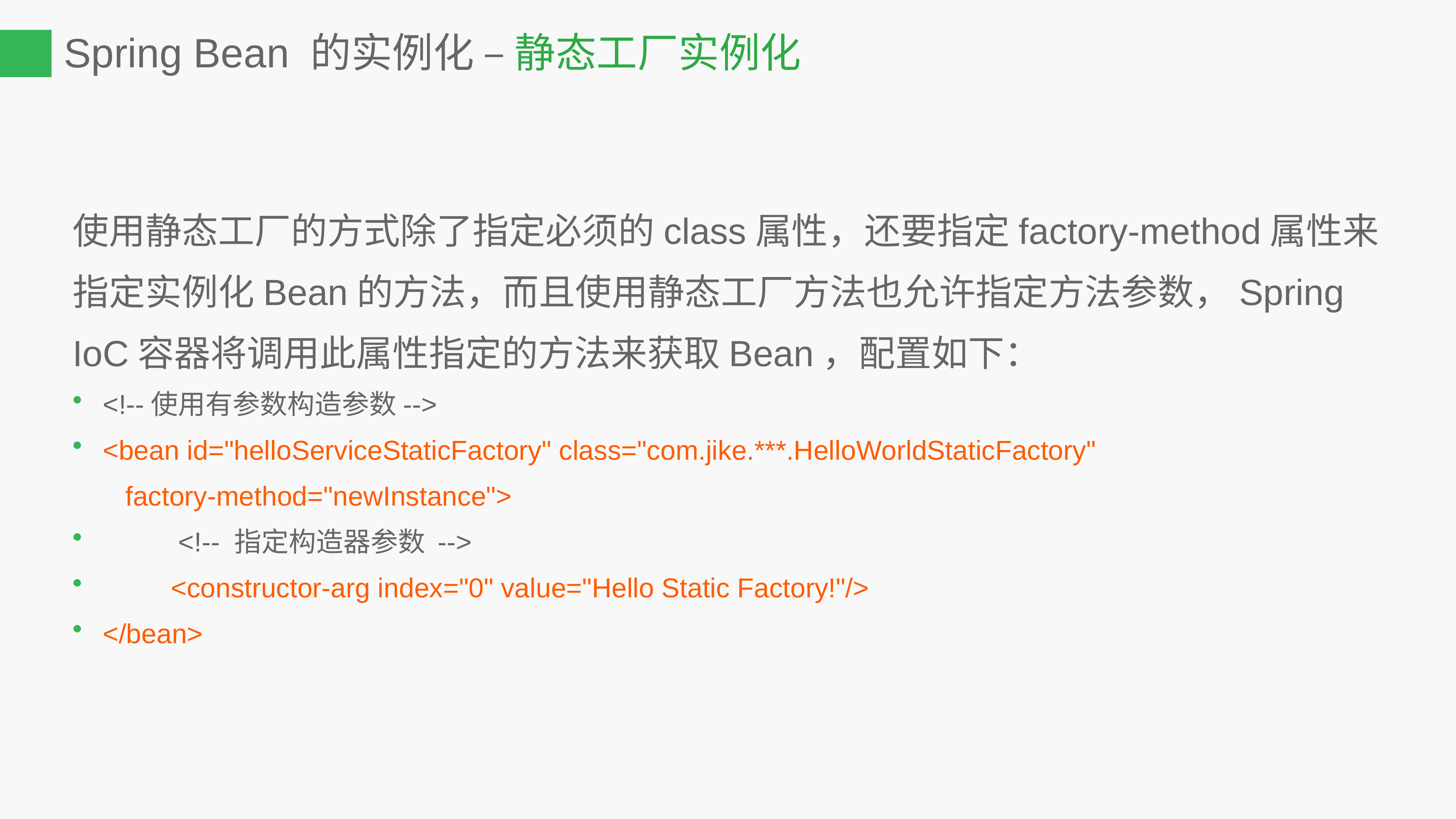

Spring Bean 的实例化 – 静态工厂实例化

使用静态工厂的方式除了指定必须的class属性，还要指定factory-method属性来指定实例化Bean的方法，而且使用静态工厂方法也允许指定方法参数，Spring IoC容器将调用此属性指定的方法来获取Bean，配置如下：
<!--使用有参数构造参数-->
<bean id="helloServiceStaticFactory" class="com.jike.***.HelloWorldStaticFactory"
       factory-method="newInstance">
          <!-- 指定构造器参数 -->
         <constructor-arg index="0" value="Hello Static Factory!"/>
</bean>